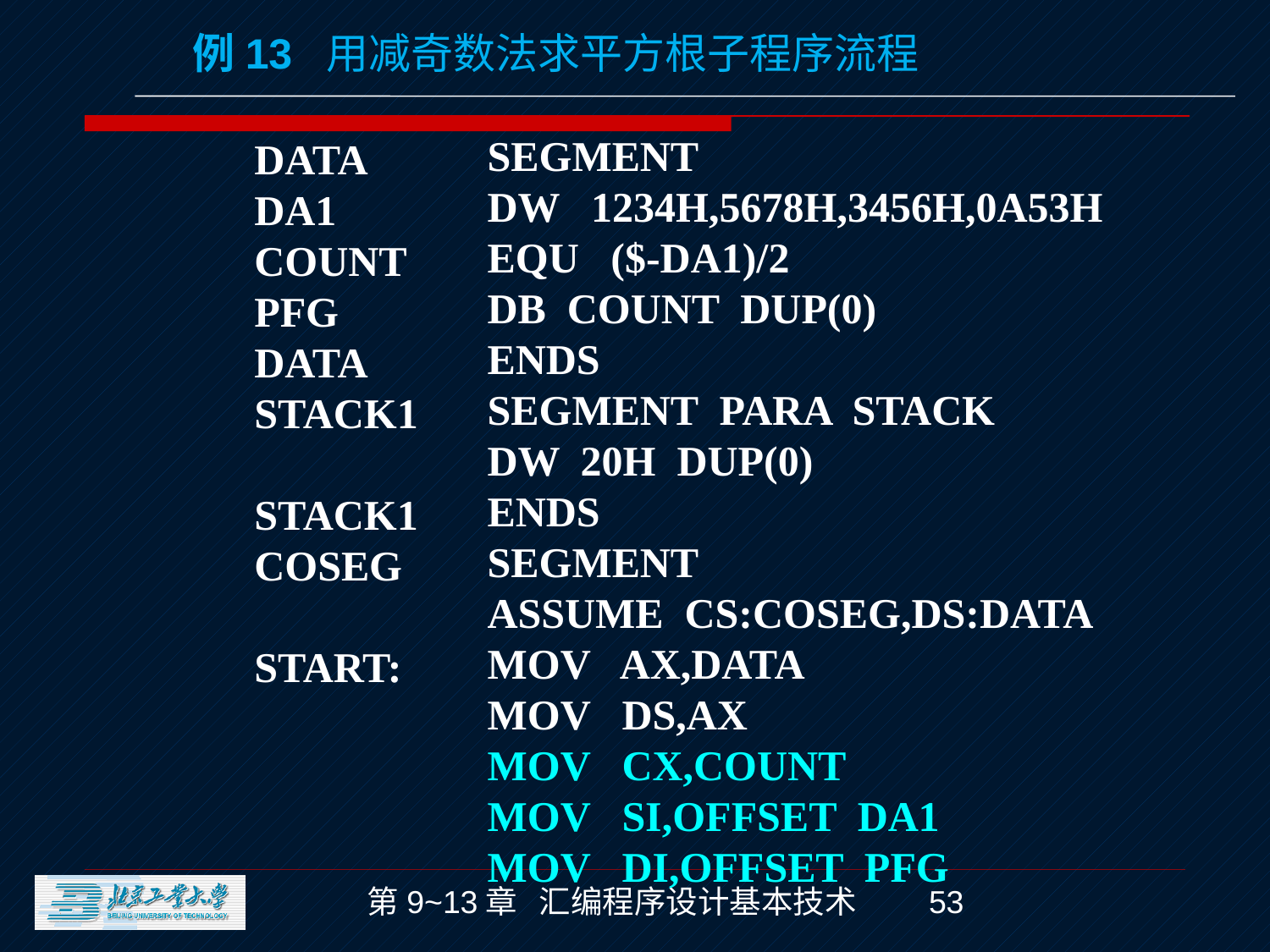

例13  用减奇数法求平方根子程序流程

SEGMENT
DW   1234H,5678H,3456H,0A53H
EQU   ($-DA1)/2
DB  COUNT  DUP(0)
ENDS
SEGMENT  PARA  STACK
DW  20H  DUP(0)
ENDS
SEGMENT
ASSUME  CS:COSEG,DS:DATA
MOV   AX,DATA
MOV   DS,AX
MOV   CX,COUNT
MOV   SI,OFFSET  DA1
MOV   DI,OFFSET  PFG
DATA
DA1
COUNT
PFG
DATA
STACK1

STACK1
COSEG

START: